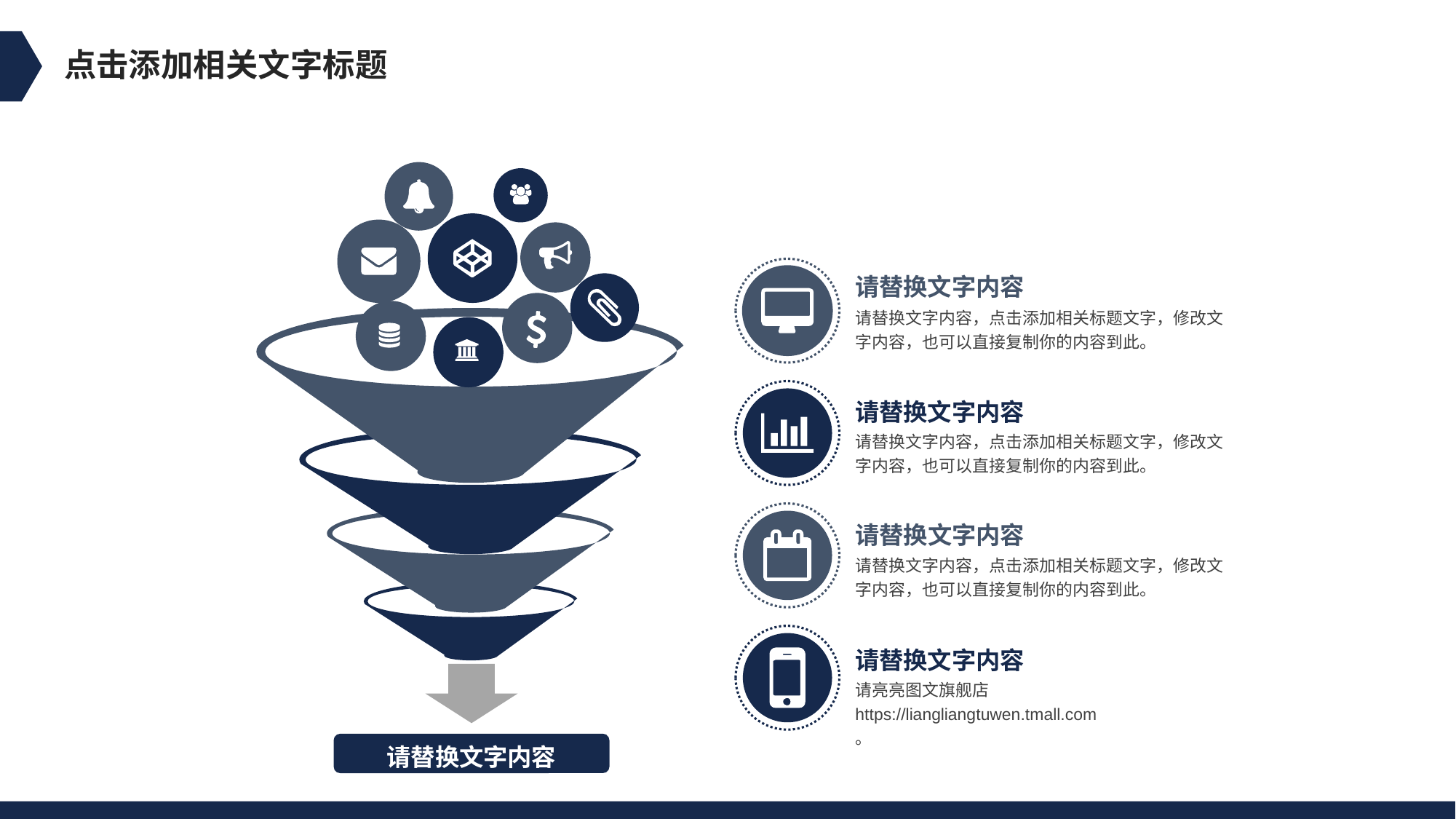

点击添加相关文字标题

请替换文字内容
请替换文字内容，点击添加相关标题文字，修改文字内容，也可以直接复制你的内容到此。

请替换文字内容
请替换文字内容，点击添加相关标题文字，修改文字内容，也可以直接复制你的内容到此。

请替换文字内容
请替换文字内容，点击添加相关标题文字，修改文字内容，也可以直接复制你的内容到此。

请替换文字内容
请亮亮图文旗舰店
https://liangliangtuwen.tmall.com
。

请替换文字内容